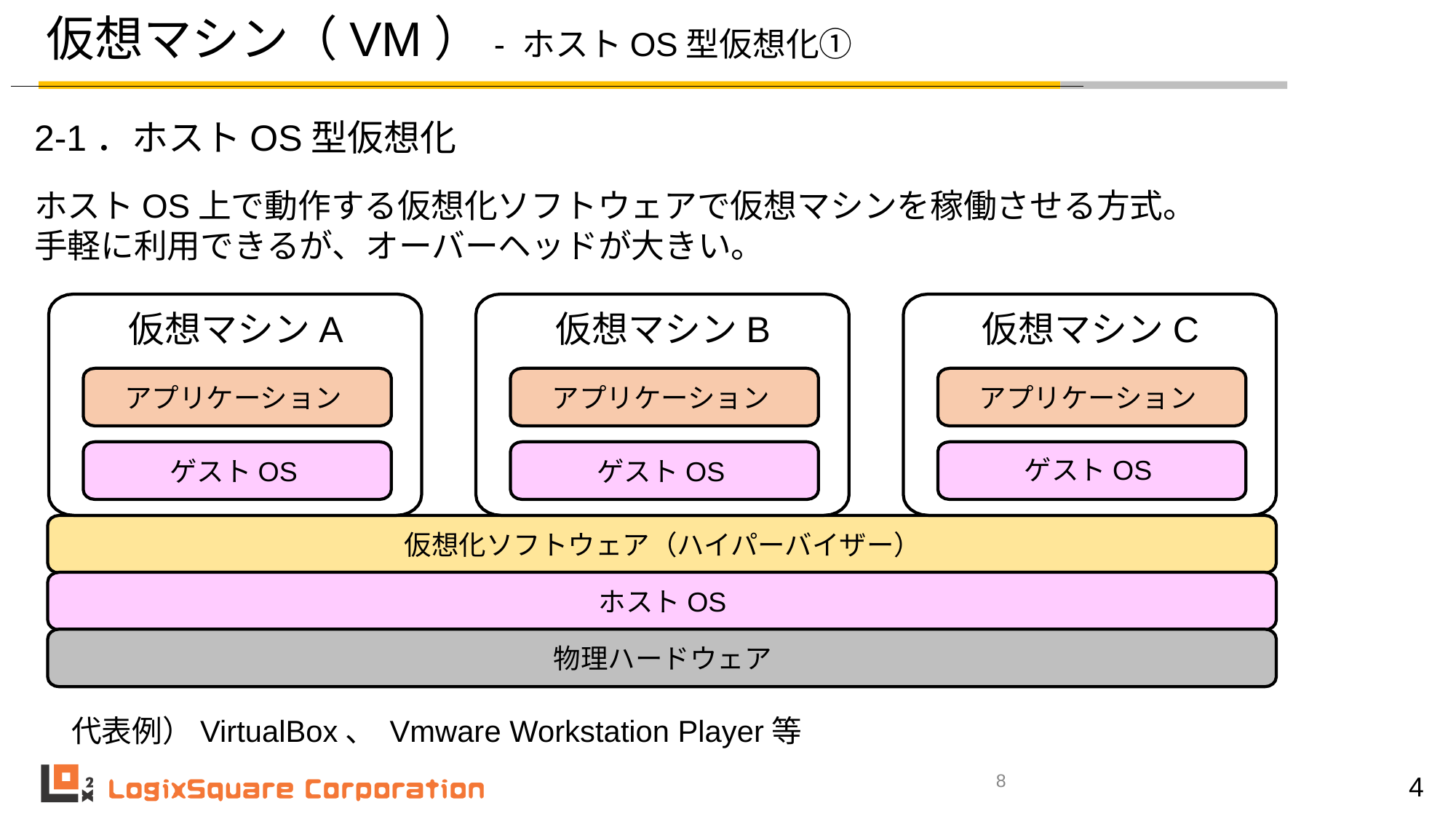

# 仮想マシン（VM）- ホストOS型仮想化①

2-1．ホストOS型仮想化
ホストOS上で動作する仮想化ソフトウェアで仮想マシンを稼働させる方式。
手軽に利用できるが、オーバーヘッドが大きい。

仮想マシンA
仮想マシンB
仮想マシンC

アプリケーション
アプリケーション
アプリケーション

ゲストOS
ゲストOS
ゲストOS
仮想化ソフトウェア（ハイパーバイザー）
ホストOS
物理ハードウェア
代表例）VirtualBox、 Vmware Workstation Player等
4
8